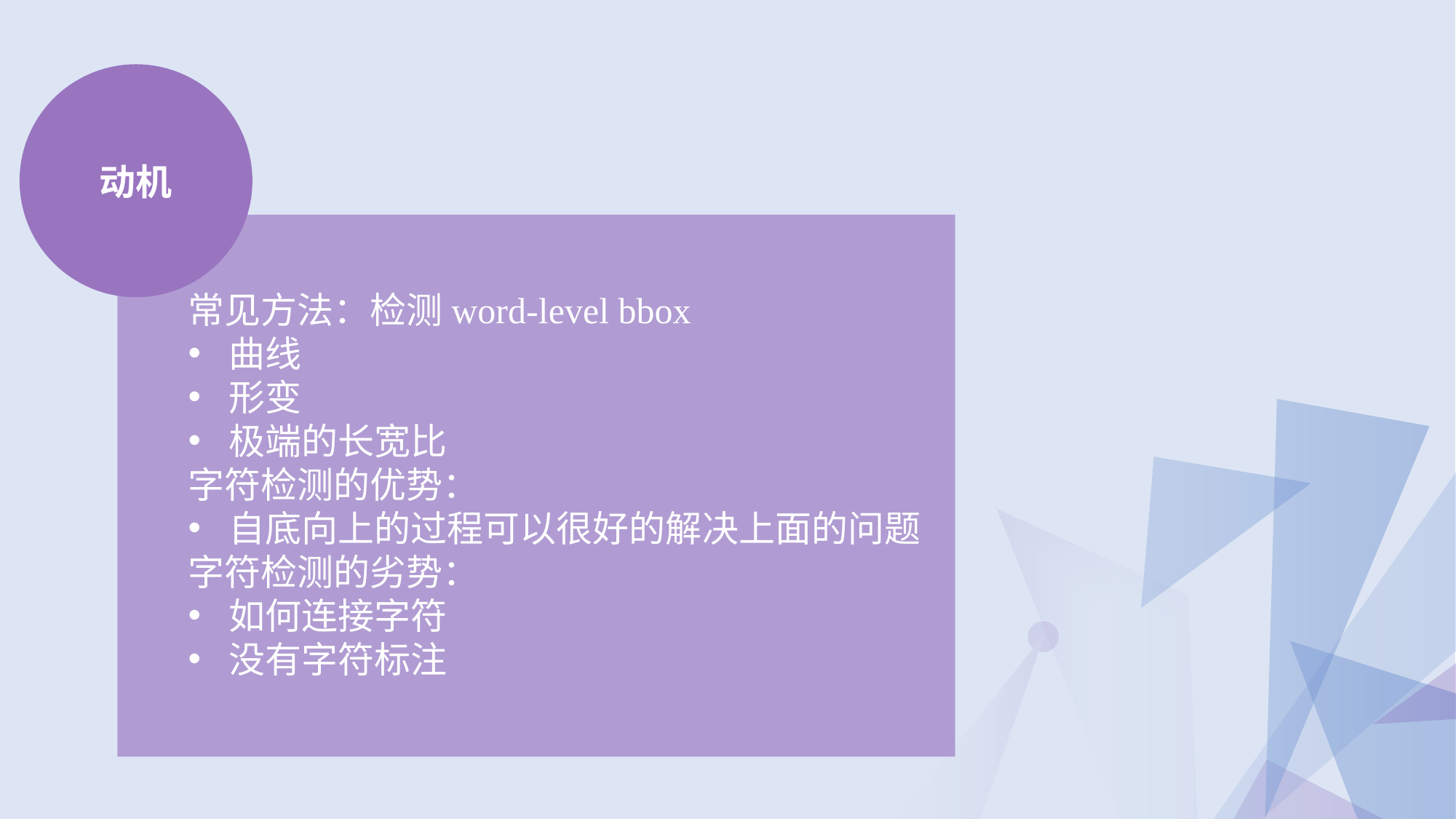

动机

常见方法：检测word-level bbox
曲线
形变
极端的长宽比
字符检测的优势：
自底向上的过程可以很好的解决上面的问题
字符检测的劣势：
如何连接字符
没有字符标注